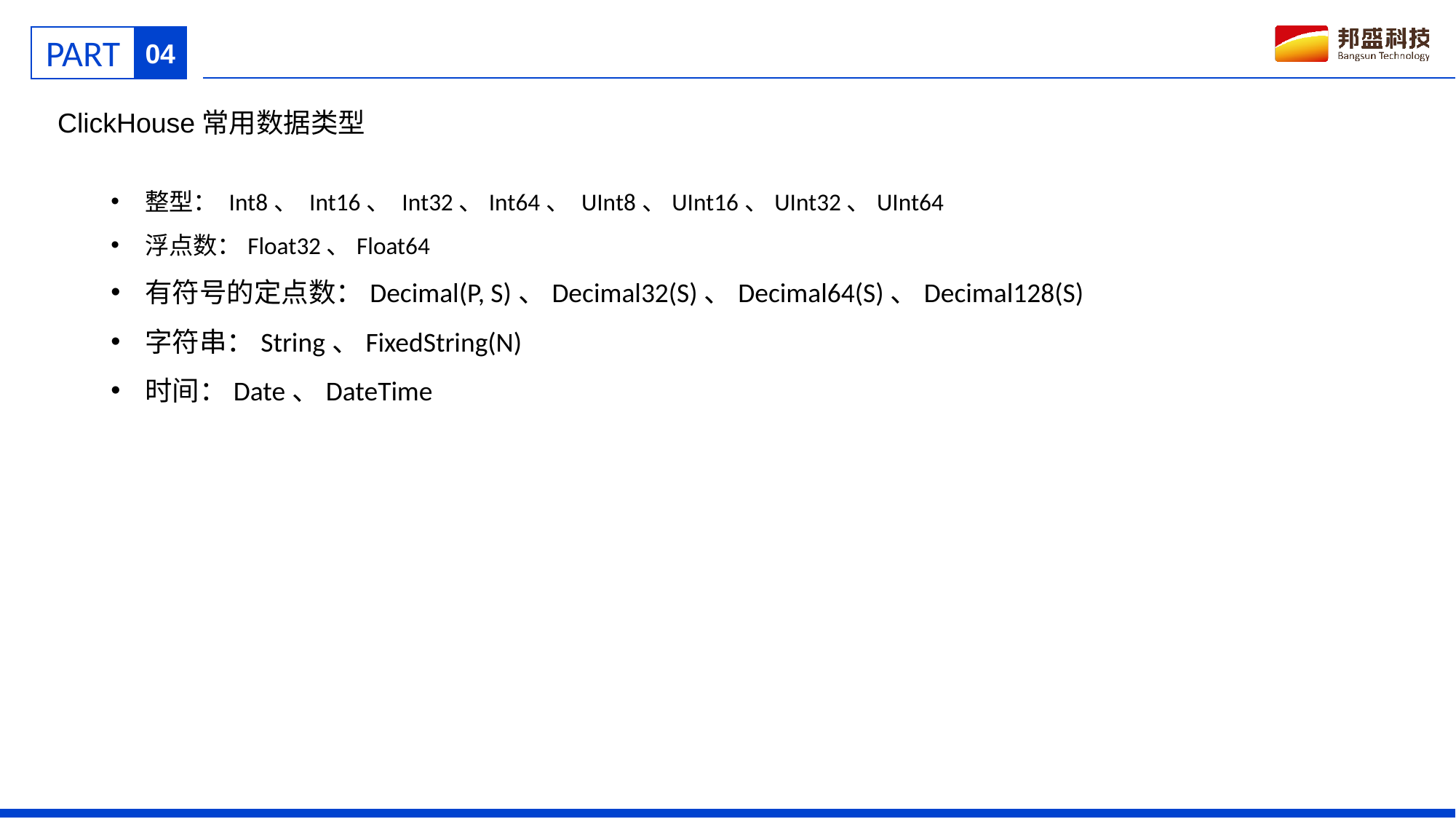

04
ClickHouse常用数据类型
整型： Int8、 Int16、 Int32、Int64、 UInt8、UInt16、UInt32、UInt64
浮点数：Float32、Float64
有符号的定点数：Decimal(P, S)、Decimal32(S)、Decimal64(S)、Decimal128(S)
字符串：String、FixedString(N)
时间：Date、DateTime